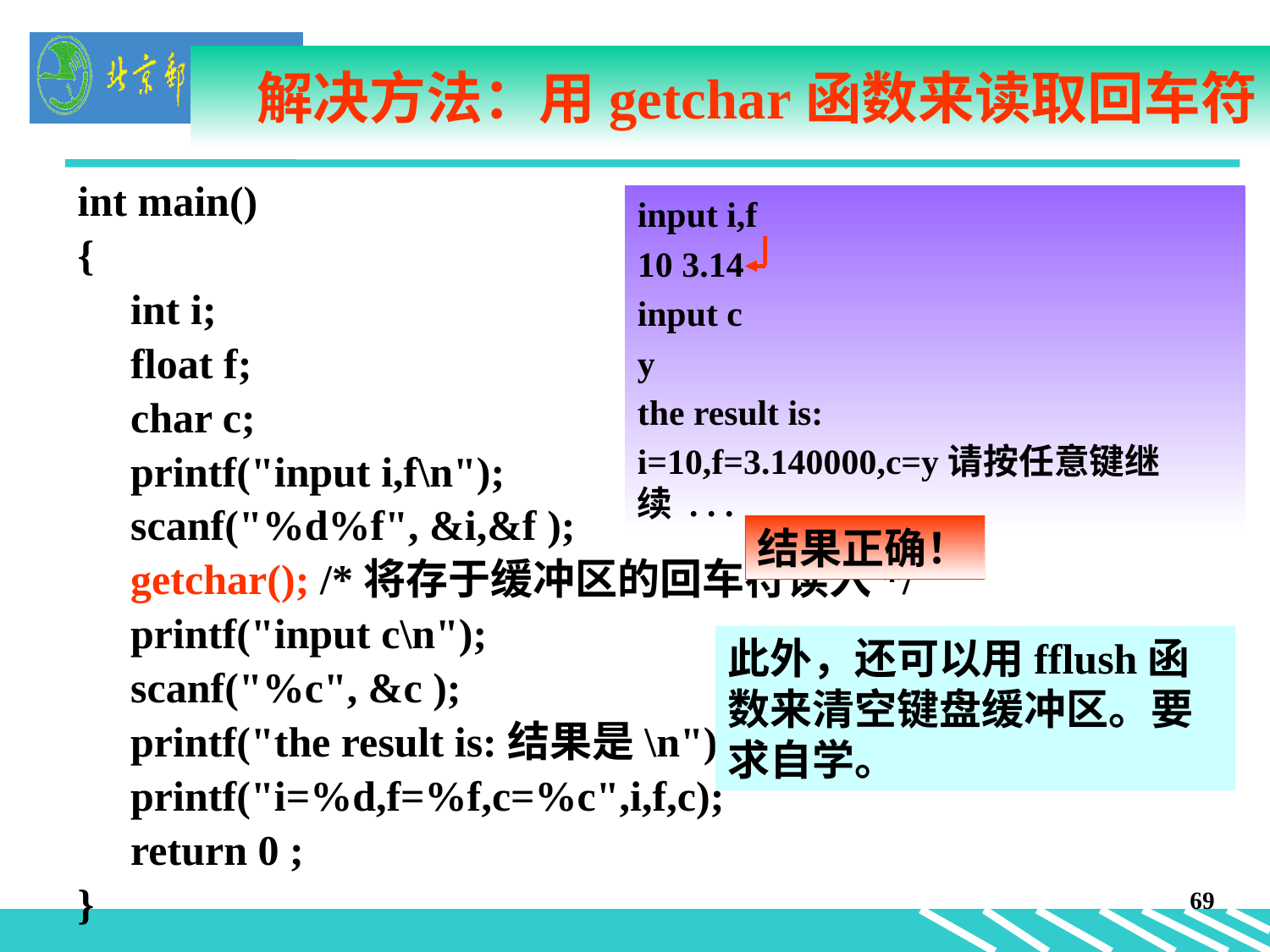

# 解决方法：用getchar函数来读取回车符
int main()
{
     int i;
     float f;
     char c;
     printf("input i,f\n");
     scanf("%d%f", &i,&f );
     getchar(); /*将存于缓冲区的回车符读入*/
     printf("input c\n");
     scanf("%c", &c );
     printf("the result is:结果是\n");
     printf("i=%d,f=%f,c=%c",i,f,c);
     return 0 ;
}

input i,f
10 3.14
input c
y
the result is:
i=10,f=3.140000,c=y请按任意键继续 . . .

结果正确！
此外，还可以用fflush函数来清空键盘缓冲区。要求自学。
69